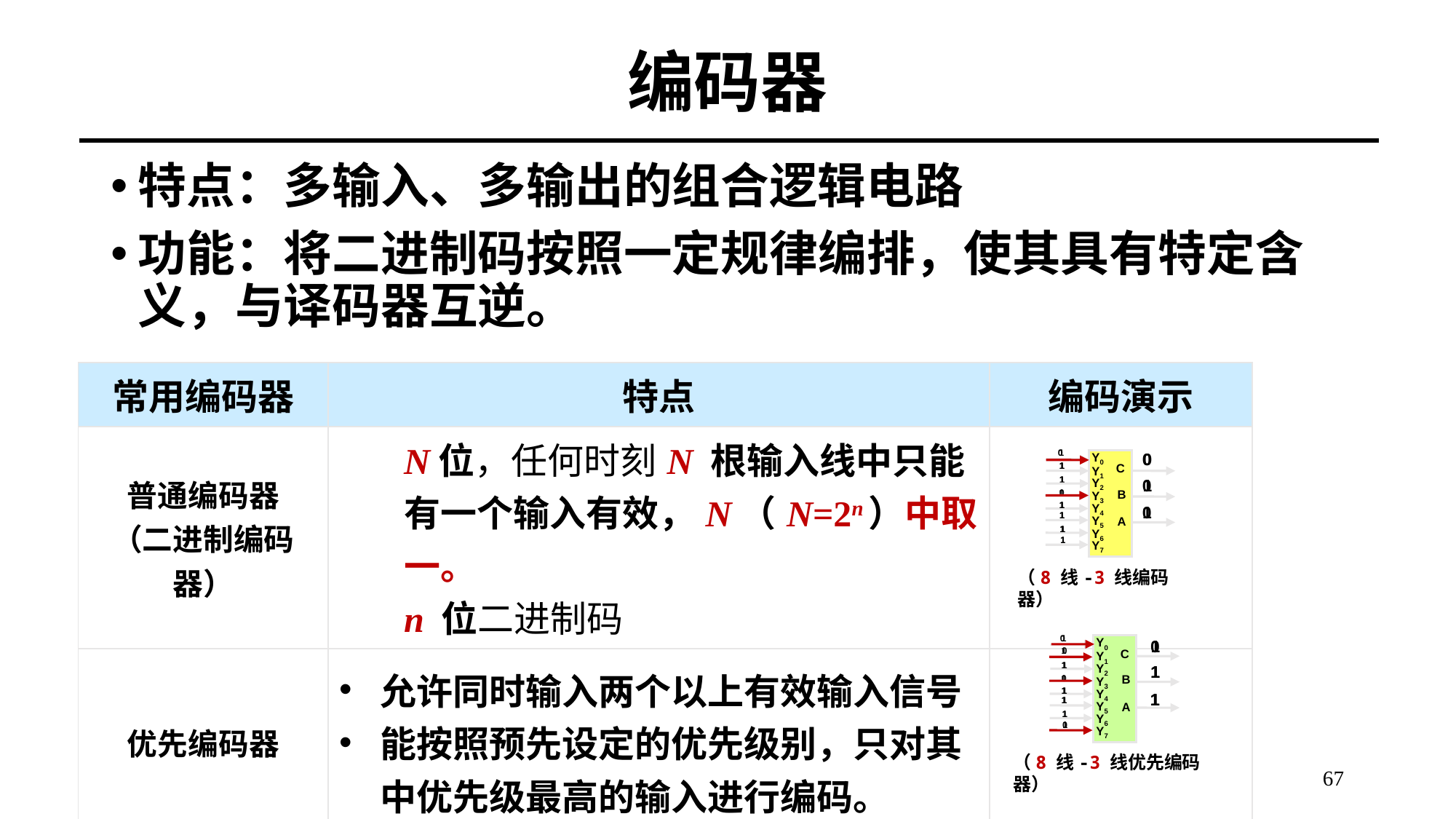

# 编码器
特点：多输入、多输出的组合逻辑电路
功能：将二进制码按照一定规律编排，使其具有特定含义，与译码器互逆。
| 常用编码器 | 特点 | 编码演示 |
| --- | --- | --- |
| 普通编码器 （二进制编码器） | N位，任何时刻N 根输入线中只能有一个输入有效，N（N=2n）中取一。 n 位二进制码 |  |
| 优先编码器 | 允许同时输入两个以上有效输入信号 能按照预先设定的优先级别，只对其中优先级最高的输入进行编码。 |  |
0
1
1
1
1
1
1
1
1
1
1
0
1
1
1
1
0
0
0
0
1
1
Y0

C
Y1

Y2

B
Y3

Y4

Y5

A

Y6

Y7

（8 线-3 线编码器）
0
1
1
1
1
1
1
0
1
0
1
0
1
1
1
1
Y0
0
1
1
1
1
1

C
Y1

Y2

B
Y3

Y4

Y5

A

Y6

Y7

（8 线-3 线优先编码器）
67